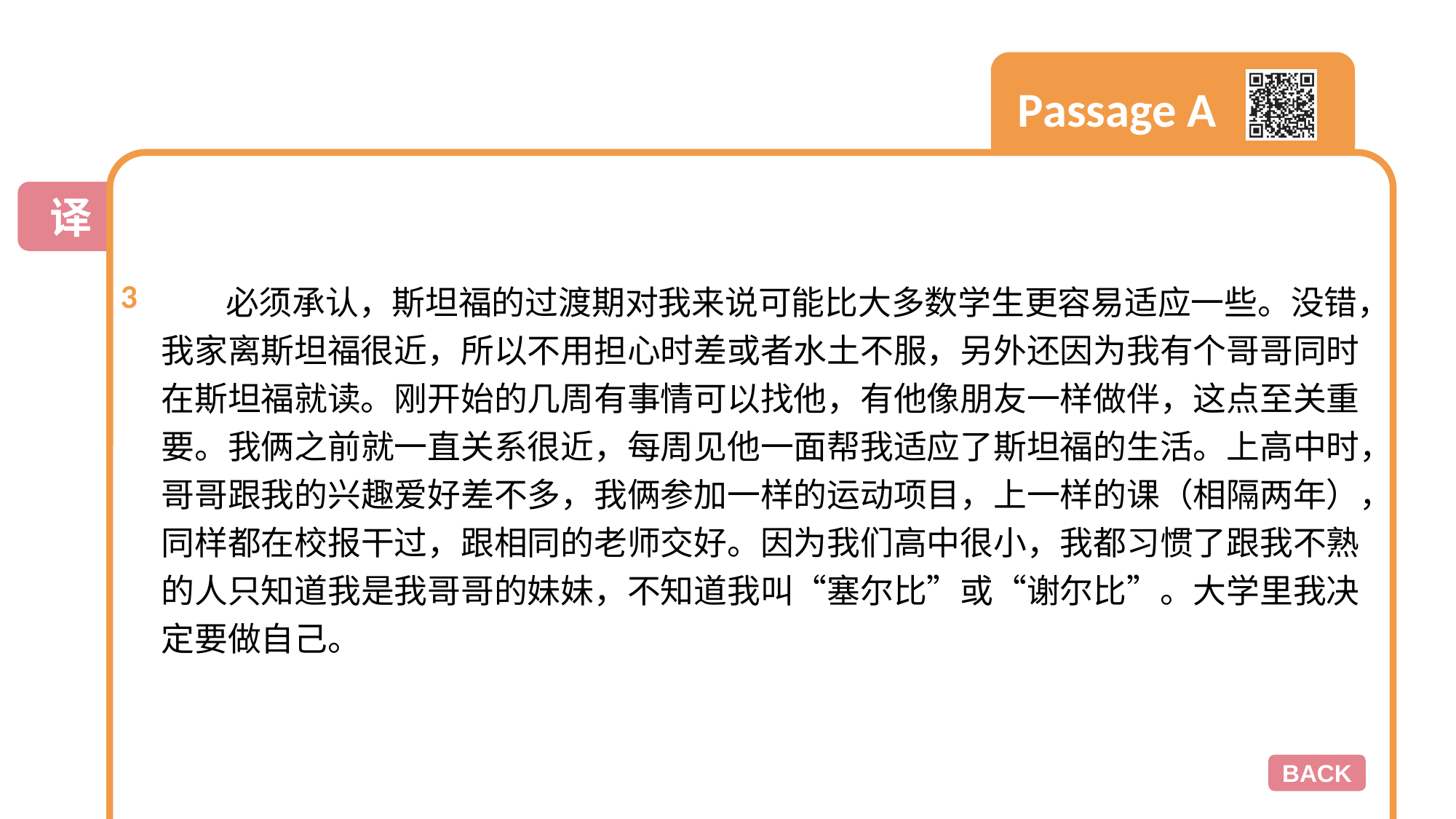

3

必须承认，斯坦福的过渡期对我来说可能比大多数学生更容易适应一些。没错，我家离斯坦福很近，所以不用担心时差或者水土不服，另外还因为我有个哥哥同时在斯坦福就读。刚开始的几周有事情可以找他，有他像朋友一样做伴，这点至关重要。我俩之前就一直关系很近，每周见他一面帮我适应了斯坦福的生活。上高中时，哥哥跟我的兴趣爱好差不多，我俩参加一样的运动项目，上一样的课（相隔两年），同样都在校报干过，跟相同的老师交好。因为我们高中很小，我都习惯了跟我不熟的人只知道我是我哥哥的妹妹，不知道我叫“塞尔比”或“谢尔比”。大学里我决定要做自己。

BACK